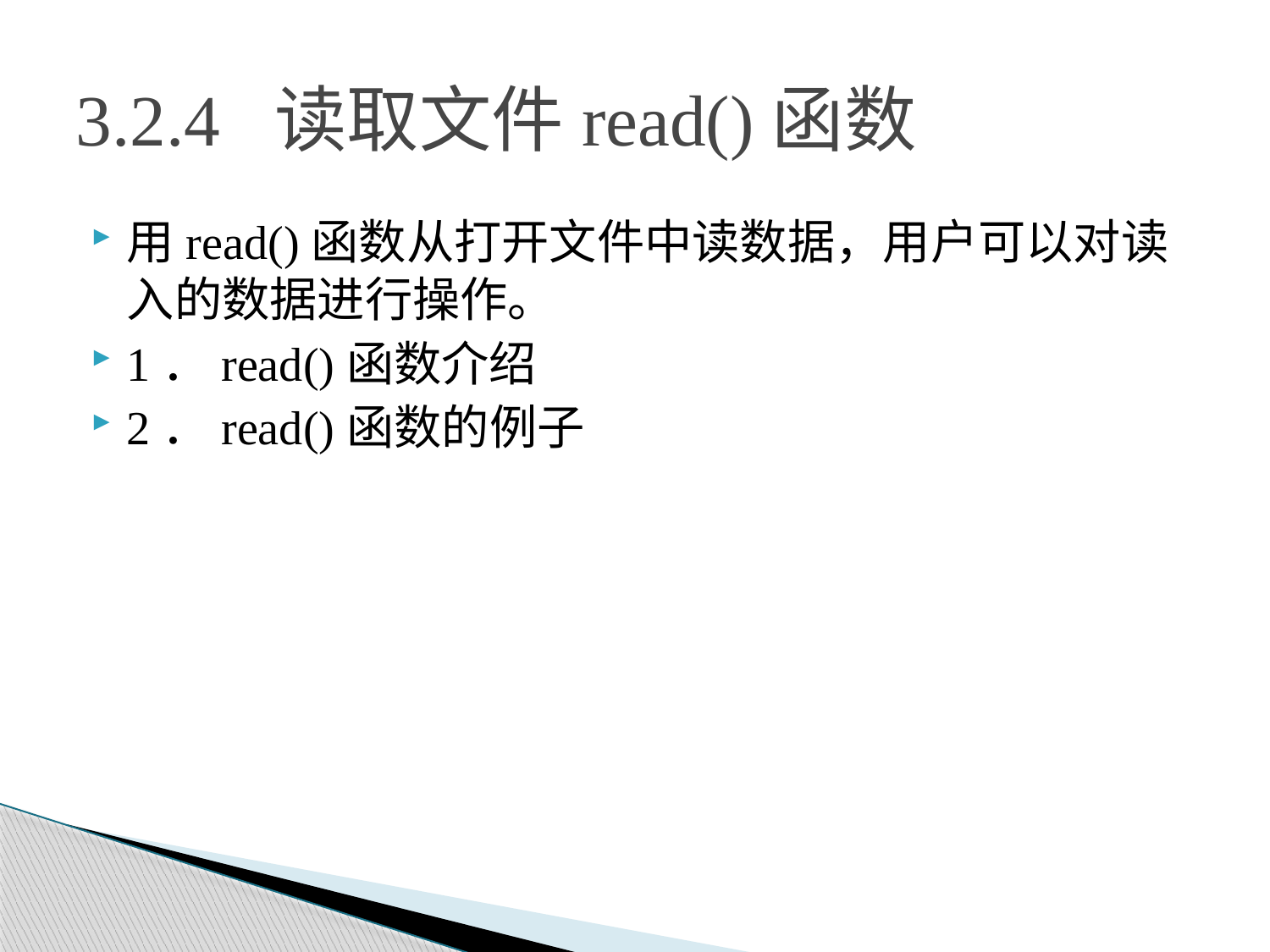

# 3.2.4  读取文件read()函数
用read()函数从打开文件中读数据，用户可以对读入的数据进行操作。
1．read()函数介绍
2．read()函数的例子